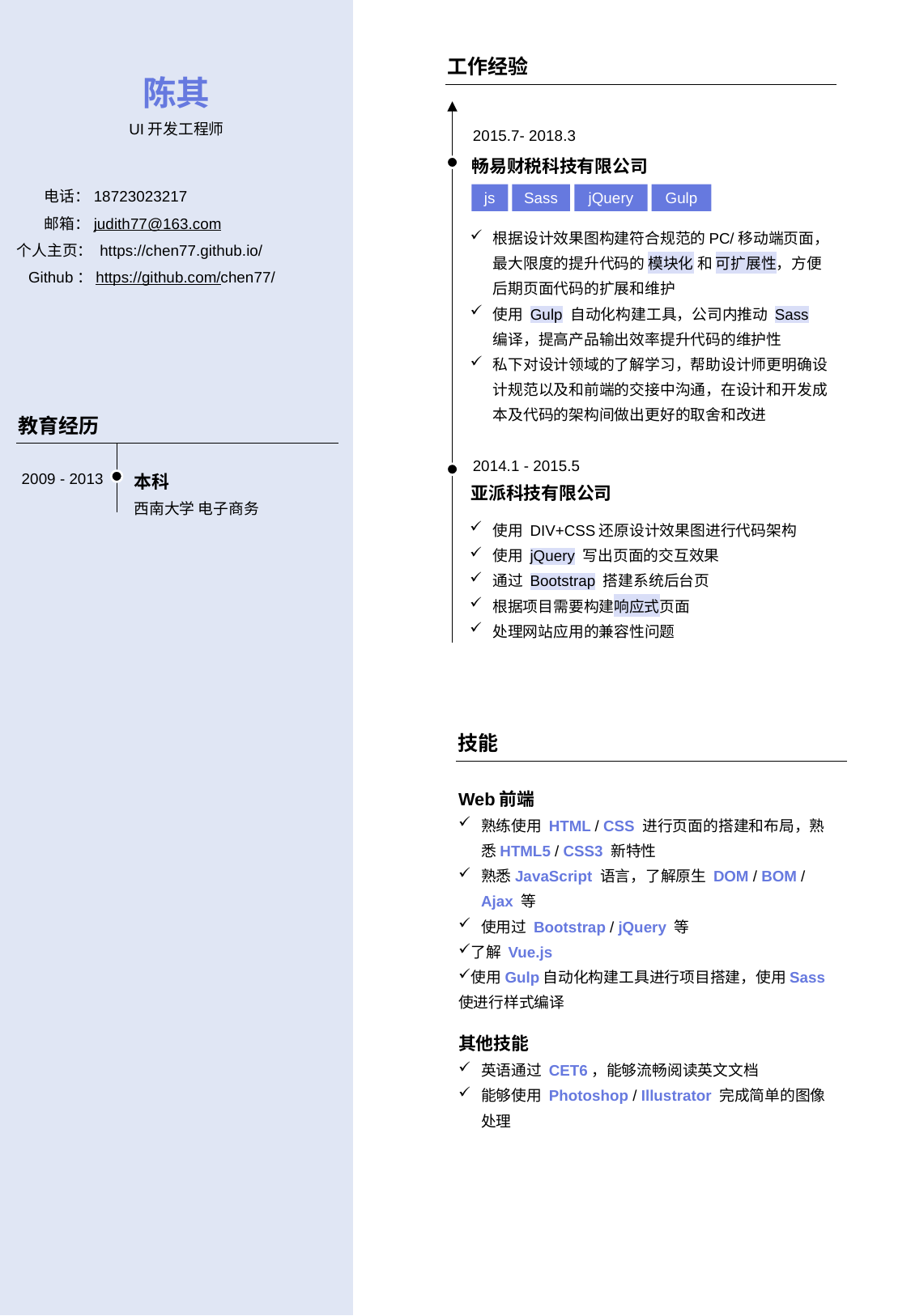

工作经验
2015.7- 2018.3
畅易财税科技有限公司
js
Sass
jQuery
Gulp
根据设计效果图构建符合规范的PC/移动端页面，最大限度的提升代码的 模块化 和 可扩展性，方便后期页面代码的扩展和维护
使用 Gulp 自动化构建工具，公司内推动 Sass 编译，提高产品输出效率提升代码的维护性
私下对设计领域的了解学习，帮助设计师更明确设计规范以及和前端的交接中沟通，在设计和开发成本及代码的架构间做出更好的取舍和改进

2014.1 - 2015.5

亚派科技有限公司
使用 DIV+CSS还原设计效果图进行代码架构
使用 jQuery 写出页面的交互效果
通过 Bootstrap 搭建系统后台页
根据项目需要构建响应式页面
处理网站应用的兼容性问题

陈其

UI开发工程师
       电话：18723023217
       邮箱：judith77@163.com
个人主页： https://chen77.github.io/
   Github：https://github.com/chen77/
教育经历
本科
西南大学 电子商务
2009 - 2013

技能
Web前端
熟练使用 HTML / CSS 进行页面的搭建和布局，熟悉HTML5 / CSS3 新特性
熟悉JavaScript 语言，了解原生 DOM / BOM / Ajax 等
使用过 Bootstrap / jQuery 等
了解 Vue.js
使用Gulp自动化构建工具进行项目搭建，使用Sass使进行样式编译
其他技能
英语通过 CET6，能够流畅阅读英文文档
能够使用 Photoshop / Illustrator 完成简单的图像处理